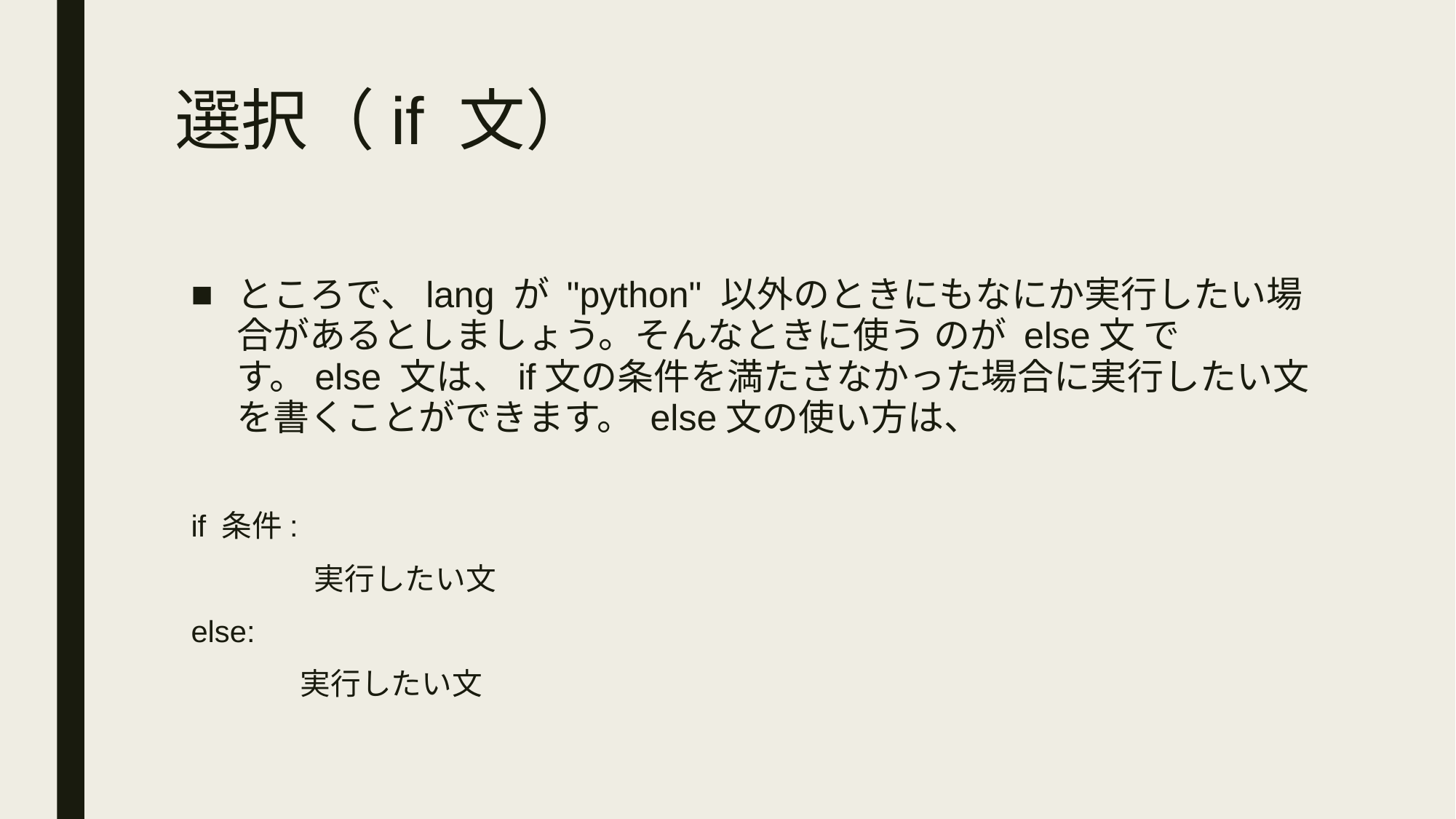

# 選択（if 文）
ところで、lang が "python" 以外のときにもなにか実行したい場合があるとしましょう。そんなときに使う のが else文 です。else 文は、if文の条件を満たさなかった場合に実行したい文を書くことができます。 else文の使い方は、

if 条件:
	 実行したい文
else:
	実行したい文